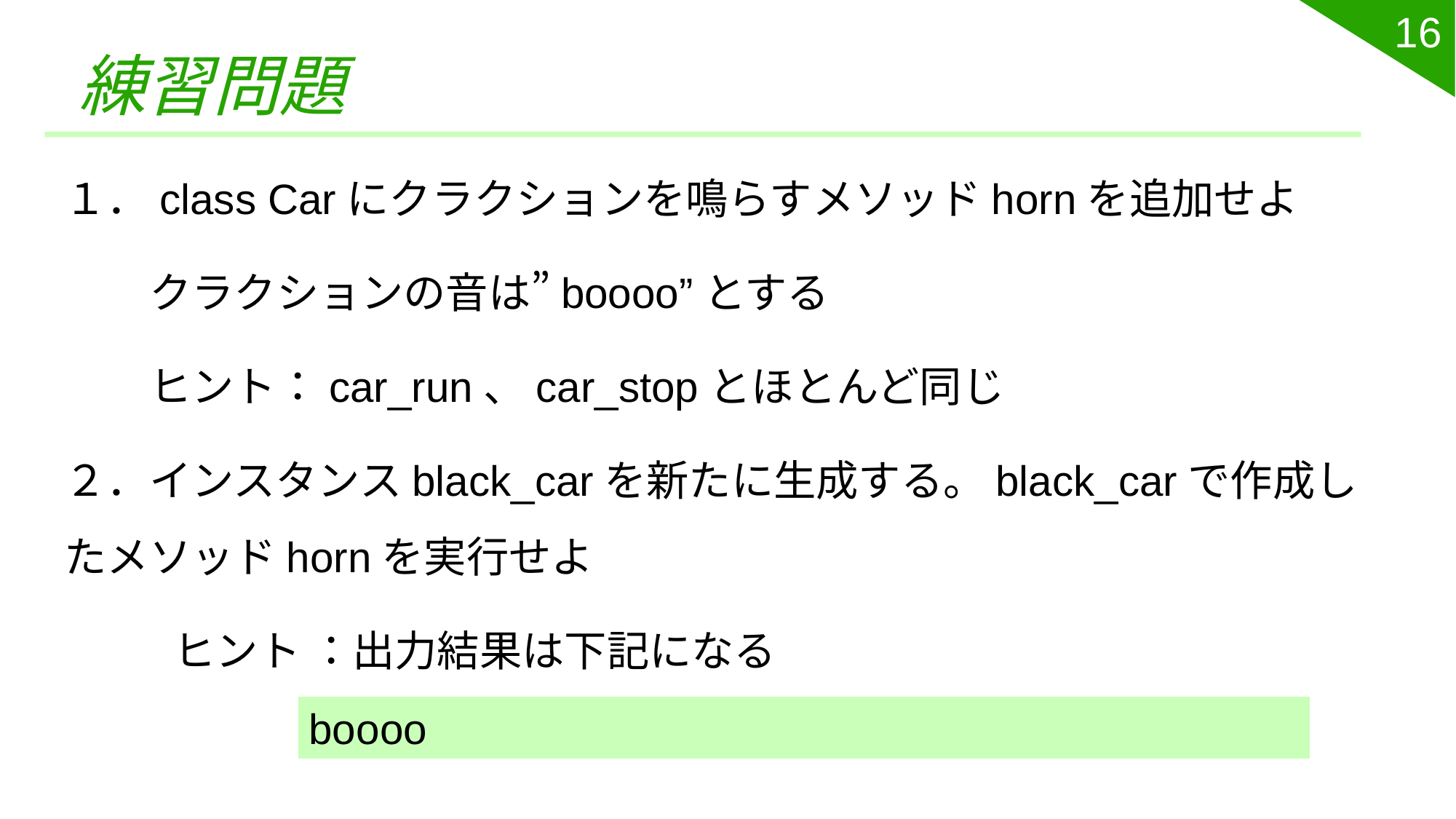

16
# 練習問題
１．class Carにクラクションを鳴らすメソッドhornを追加せよ
　　クラクションの音は”boooo”とする
　　ヒント：car_run、car_stopとほとんど同じ
２．インスタンスblack_carを新たに生成する。black_carで作成したメソッドhornを実行せよ
	ヒント ：出力結果は下記になる

boooo